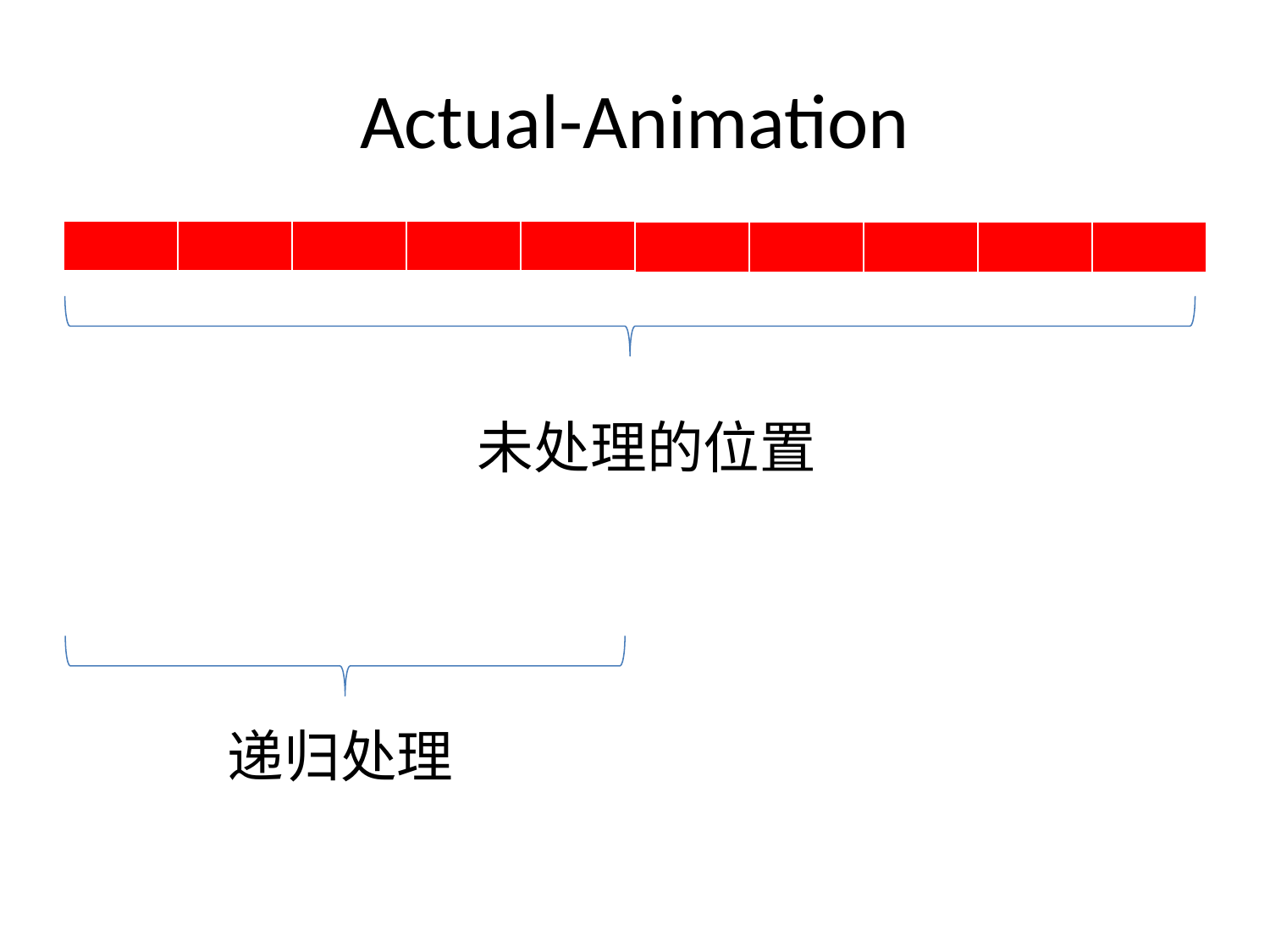

# Actual-Animation
|  |  |  |  |  |
| --- | --- | --- | --- | --- |
|  |  |  |  |  |  |  |  |  |  |
| --- | --- | --- | --- | --- | --- | --- | --- | --- | --- |

未处理的位置
递归处理